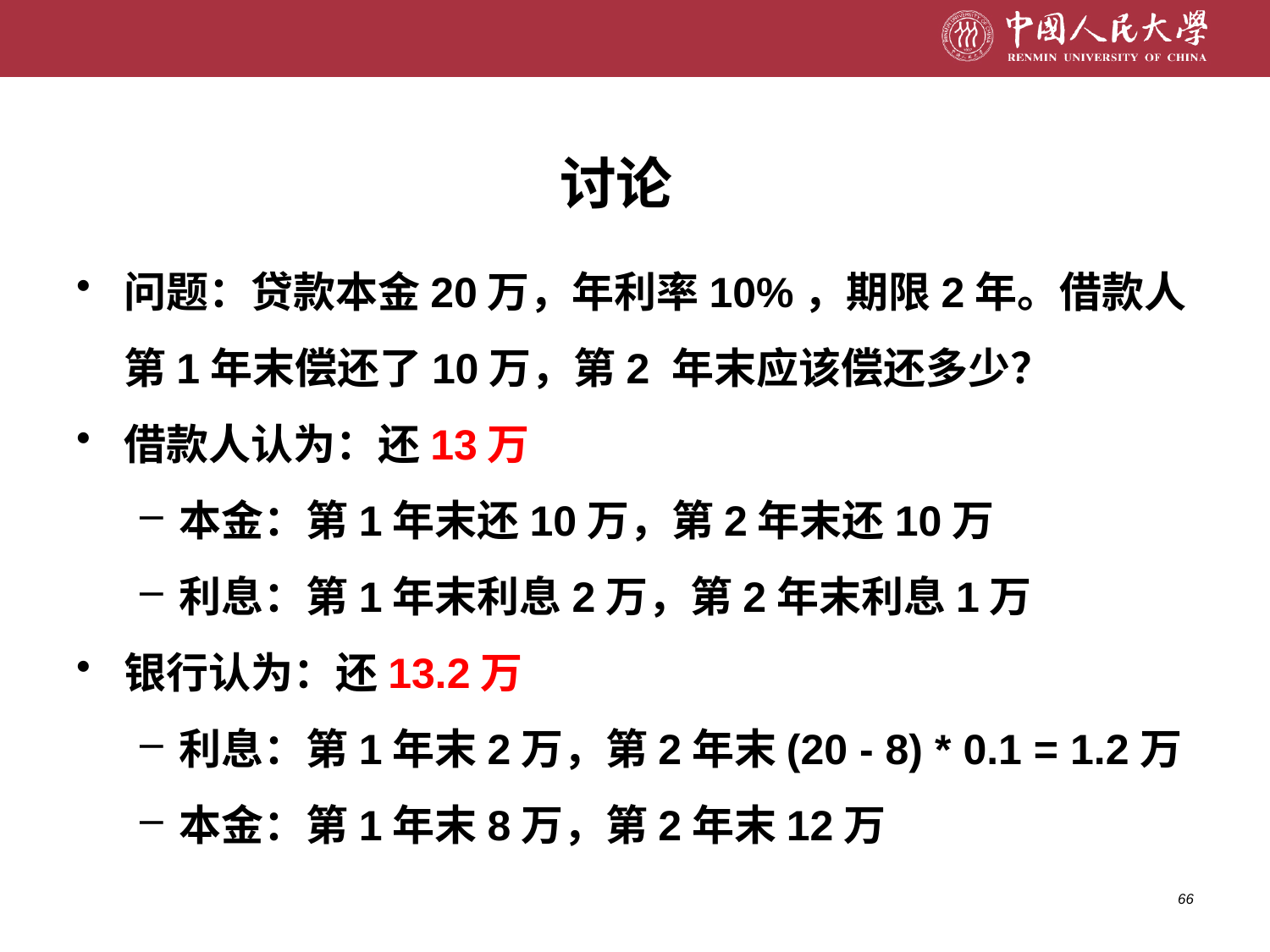

# 讨论
问题：贷款本金20万，年利率10%，期限2年。借款人第1年末偿还了10万，第2 年末应该偿还多少？
借款人认为：还13万
本金：第1年末还10万，第2年末还10万
利息：第1年末利息2万，第2年末利息1万
银行认为：还13.2万
利息：第1年末2万，第2年末(20 - 8) * 0.1 = 1.2万
本金：第1年末8万，第2年末12万
66